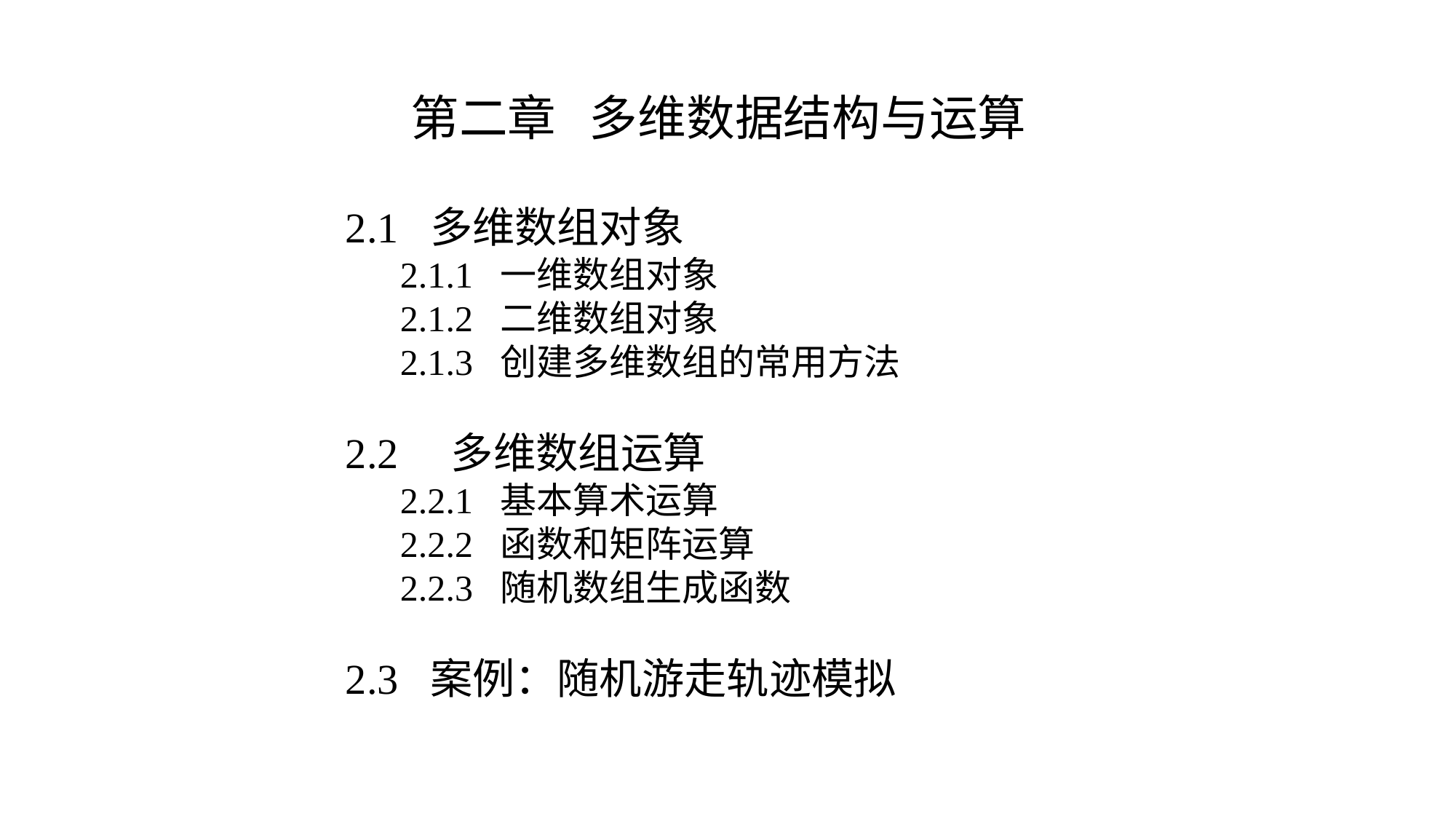

第二章   多维数据结构与运算
2.1  多维数组对象
2.1.1  一维数组对象
2.1.2  二维数组对象
2.1.3  创建多维数组的常用方法

2.2　多维数组运算
2.2.1  基本算术运算
2.2.2  函数和矩阵运算
2.2.3  随机数组生成函数

2.3  案例：随机游走轨迹模拟